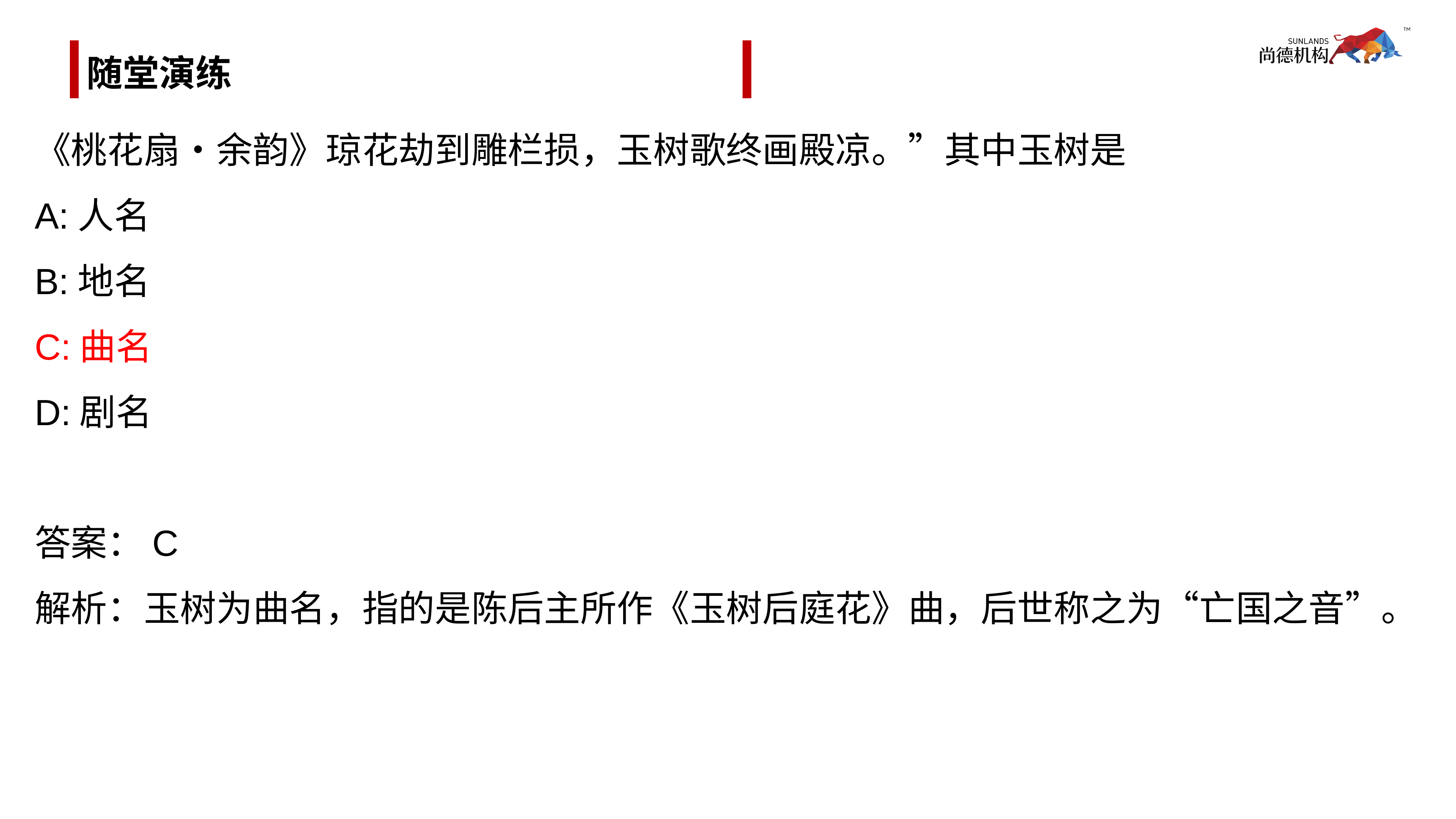

# 随堂演练
《桃花扇•余韵》琼花劫到雕栏损，玉树歌终画殿凉。”其中玉树是
A:人名
B:地名
C:曲名
D:剧名

答案：C
解析：玉树为曲名，指的是陈后主所作《玉树后庭花》曲，后世称之为“亡国之音”。